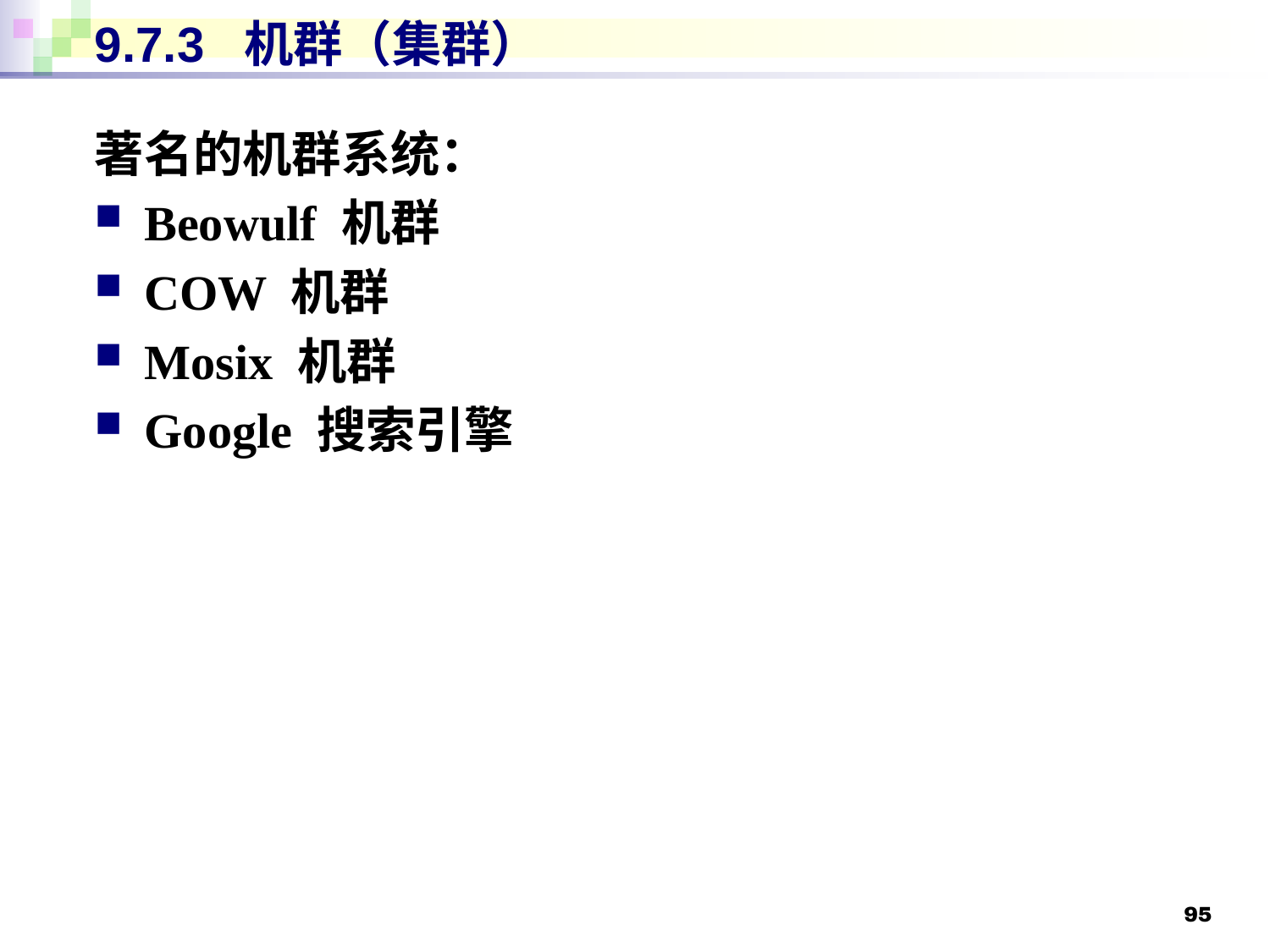

# 9.7.3  机群（集群）
著名的机群系统：
Beowulf 机群
COW 机群
Mosix 机群
Google 搜索引擎
95